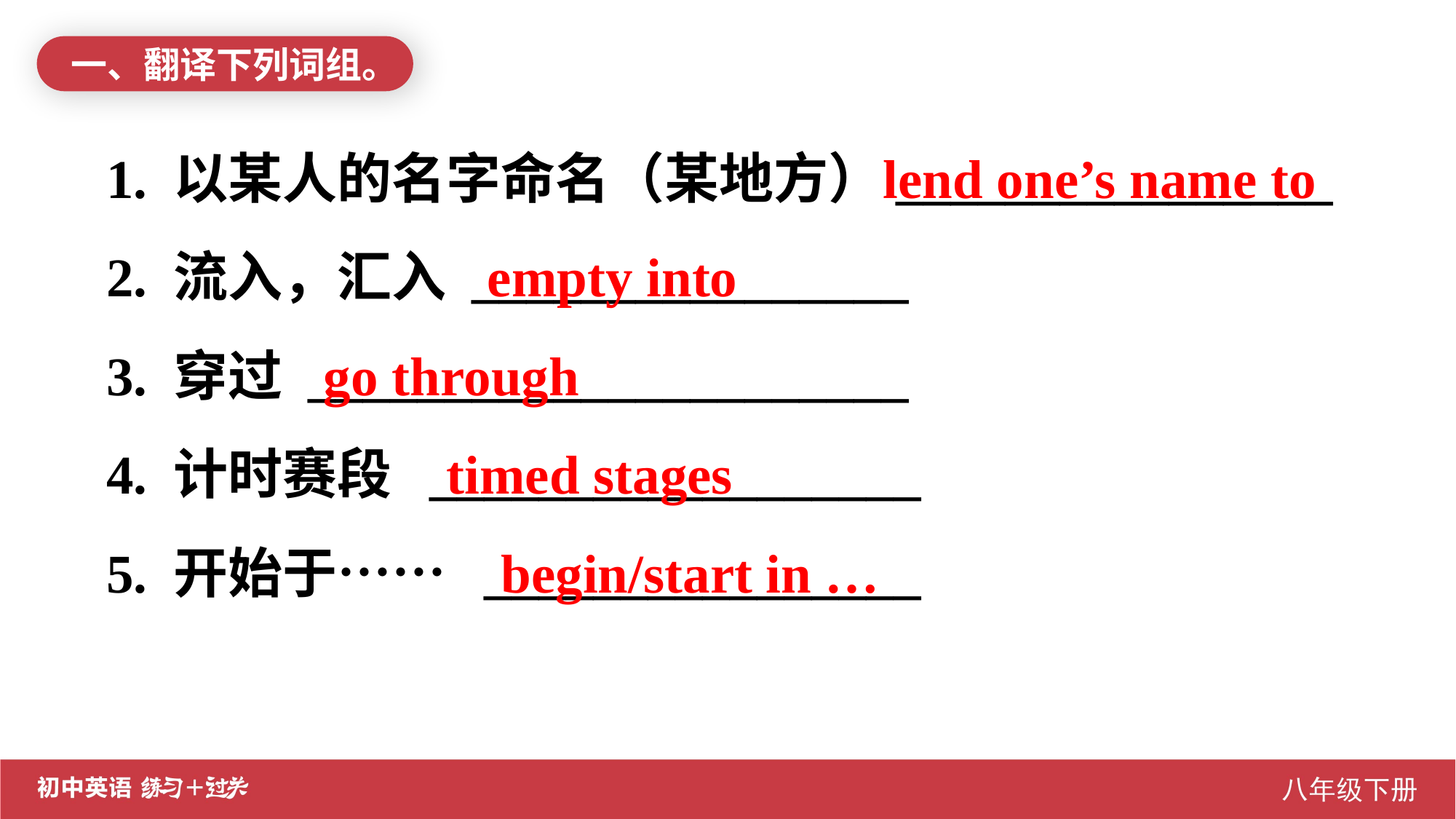

一、翻译下列词组。
1. 以某人的名字命名（某地方）________________
2. 流入，汇入 ________________
3. 穿过 ______________________
4. 计时赛段  __________________
5. 开始于……  ________________

                                                 lend one’s name to
                    empty into
        go through
		 timed stages
    		     begin/start in …